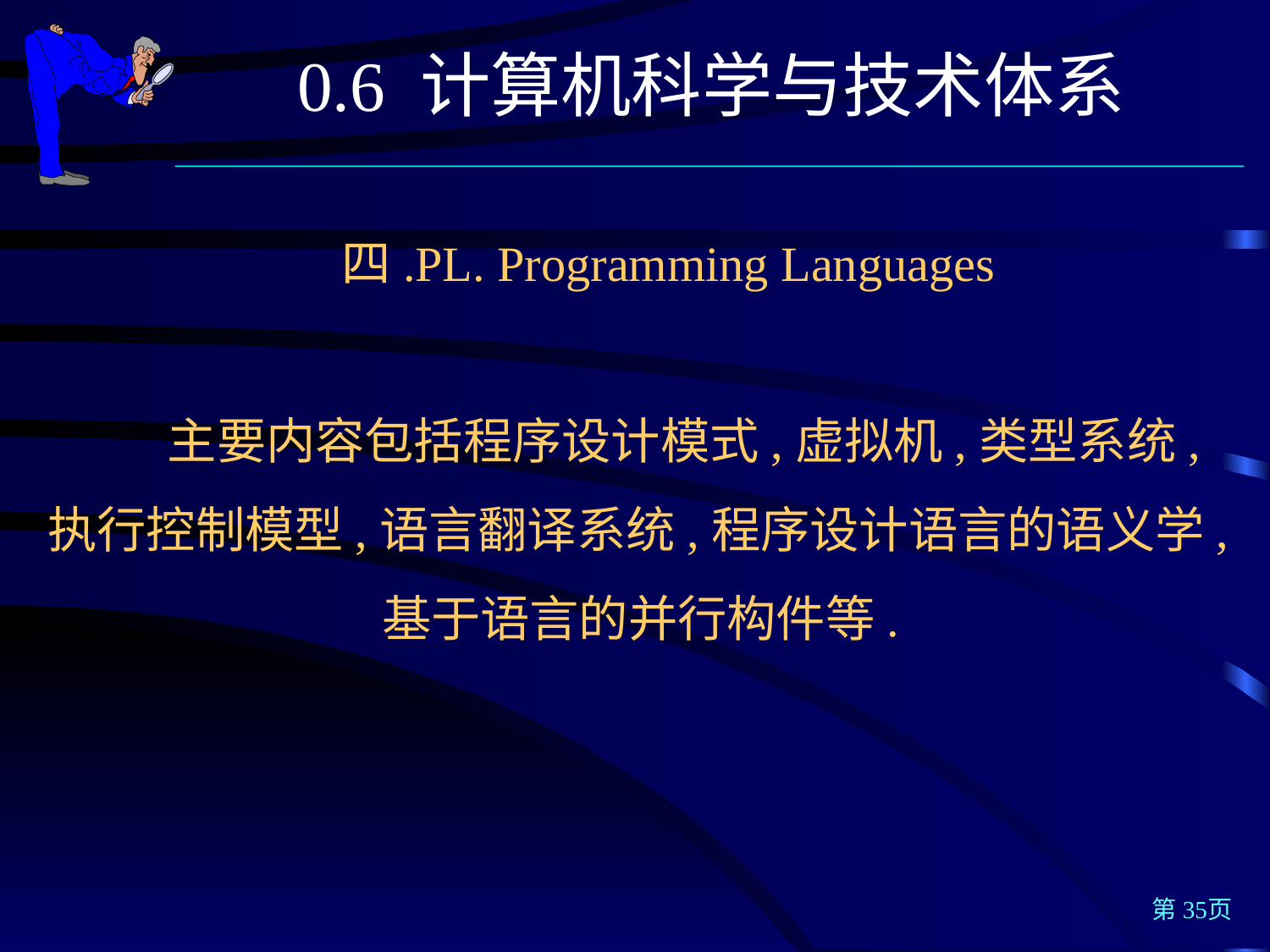

0.6 计算机科学与技术体系
    四.PL. Programming Languages
　　
　　主要内容包括程序设计模式,虚拟机,类型系统,执行控制模型,语言翻译系统,程序设计语言的语义学,基于语言的并行构件等.
第35页